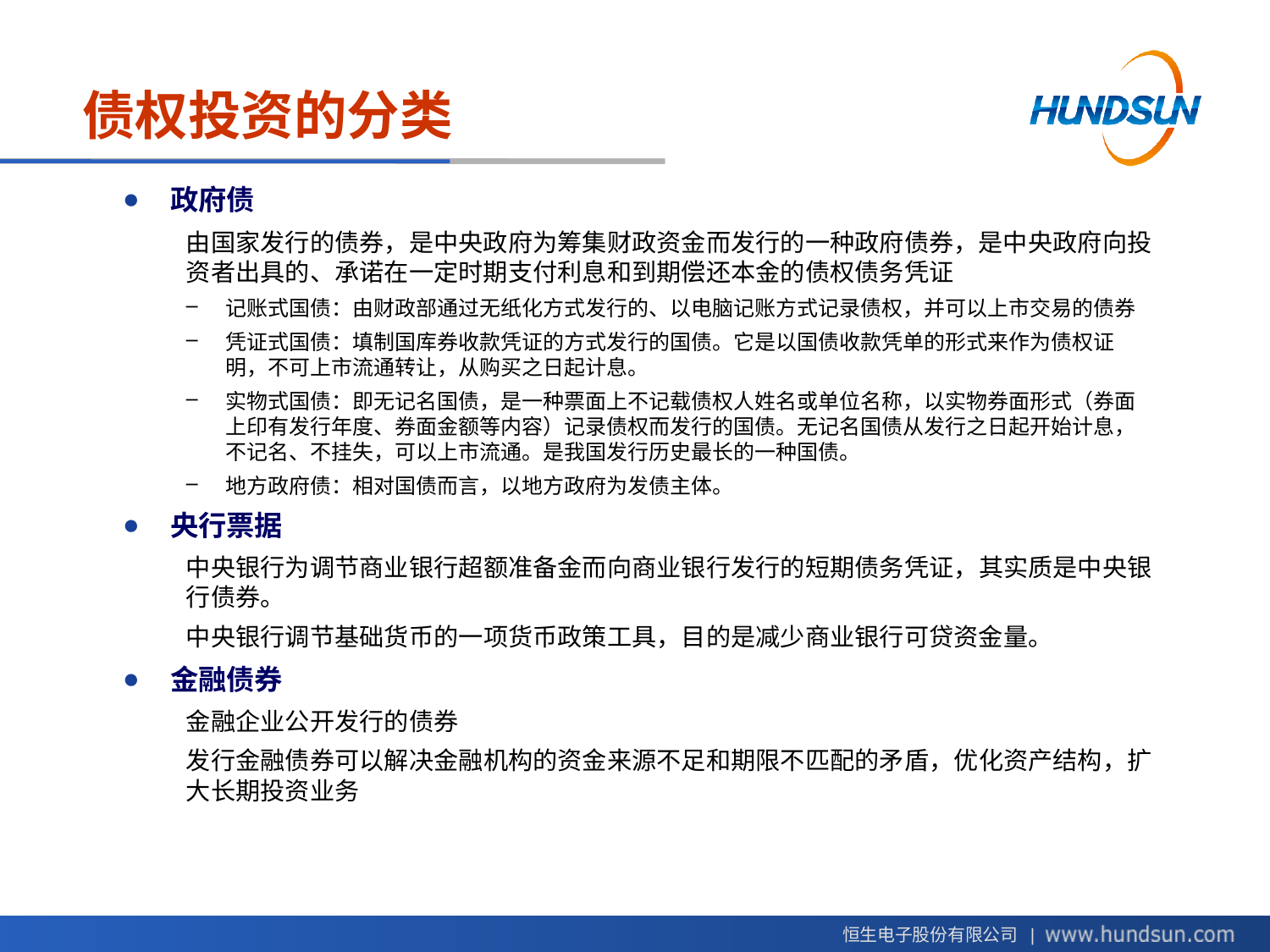

# 债权投资的分类
政府债
由国家发行的债券，是中央政府为筹集财政资金而发行的一种政府债券，是中央政府向投资者出具的、承诺在一定时期支付利息和到期偿还本金的债权债务凭证
记账式国债：由财政部通过无纸化方式发行的、以电脑记账方式记录债权，并可以上市交易的债券
凭证式国债：填制国库券收款凭证的方式发行的国债。它是以国债收款凭单的形式来作为债权证明，不可上市流通转让，从购买之日起计息。
实物式国债：即无记名国债，是一种票面上不记载债权人姓名或单位名称，以实物券面形式（券面上印有发行年度、券面金额等内容）记录债权而发行的国债。无记名国债从发行之日起开始计息，不记名、不挂失，可以上市流通。是我国发行历史最长的一种国债。
地方政府债：相对国债而言，以地方政府为发债主体。
央行票据
中央银行为调节商业银行超额准备金而向商业银行发行的短期债务凭证，其实质是中央银行债券。
中央银行调节基础货币的一项货币政策工具，目的是减少商业银行可贷资金量。
金融债券
金融企业公开发行的债券
发行金融债券可以解决金融机构的资金来源不足和期限不匹配的矛盾，优化资产结构，扩大长期投资业务